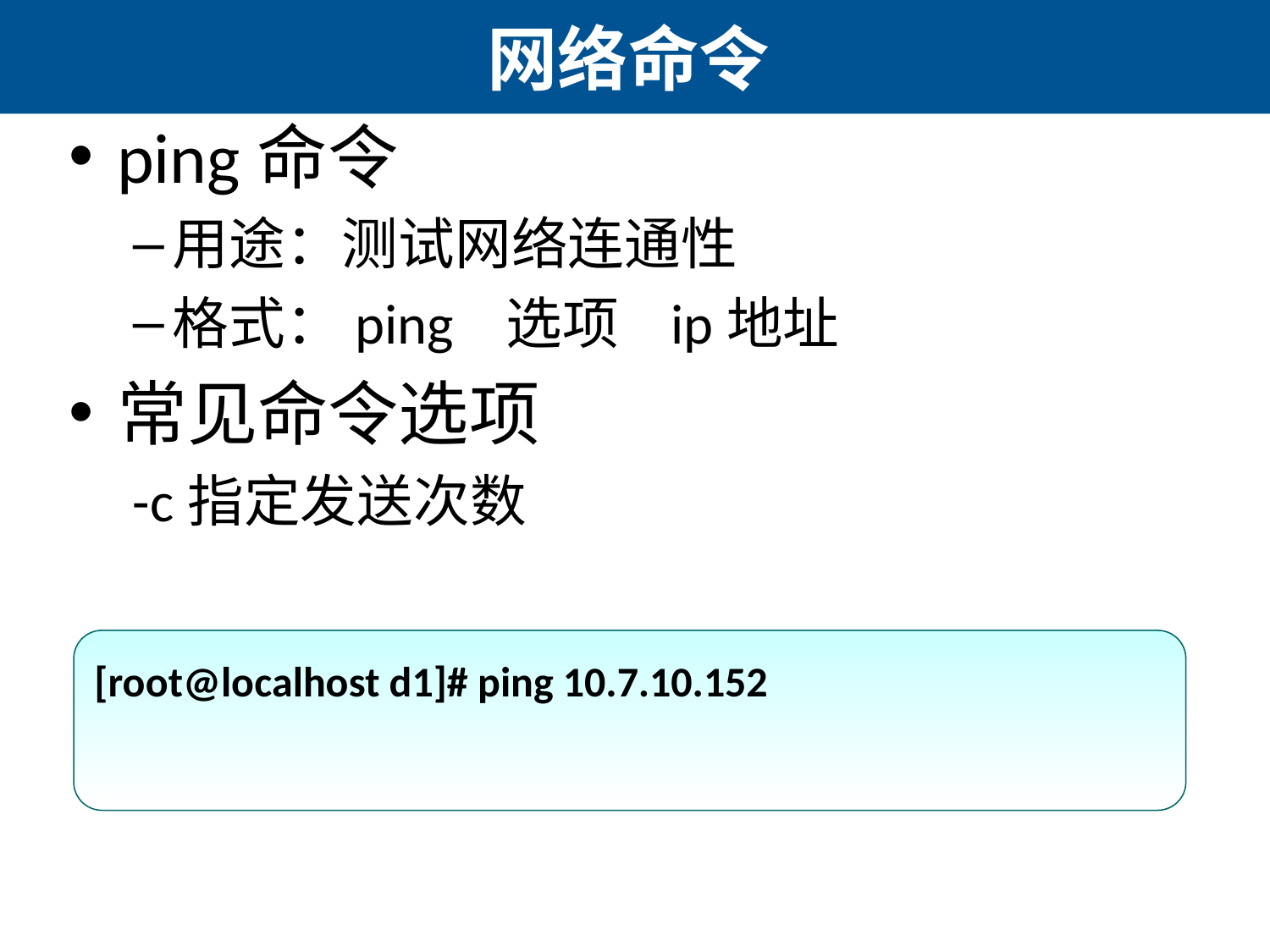

# 网络命令
ping命令
用途：测试网络连通性
格式：ping   选项   ip地址
常见命令选项
-c指定发送次数

[root@localhost d1]# ping 10.7.10.152